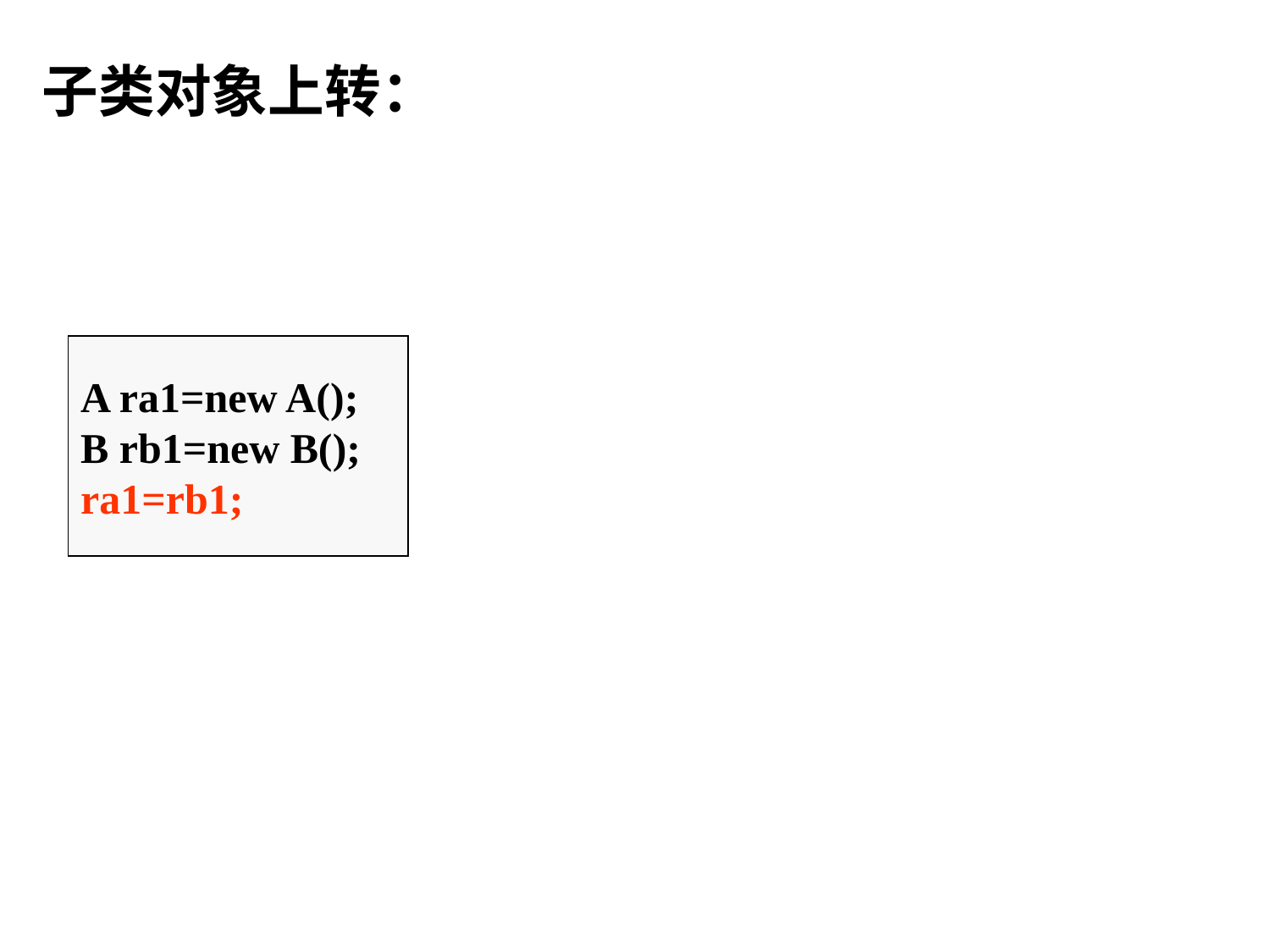

子类对象上转：
A ra1=new A();
B rb1=new B();
ra1=rb1;